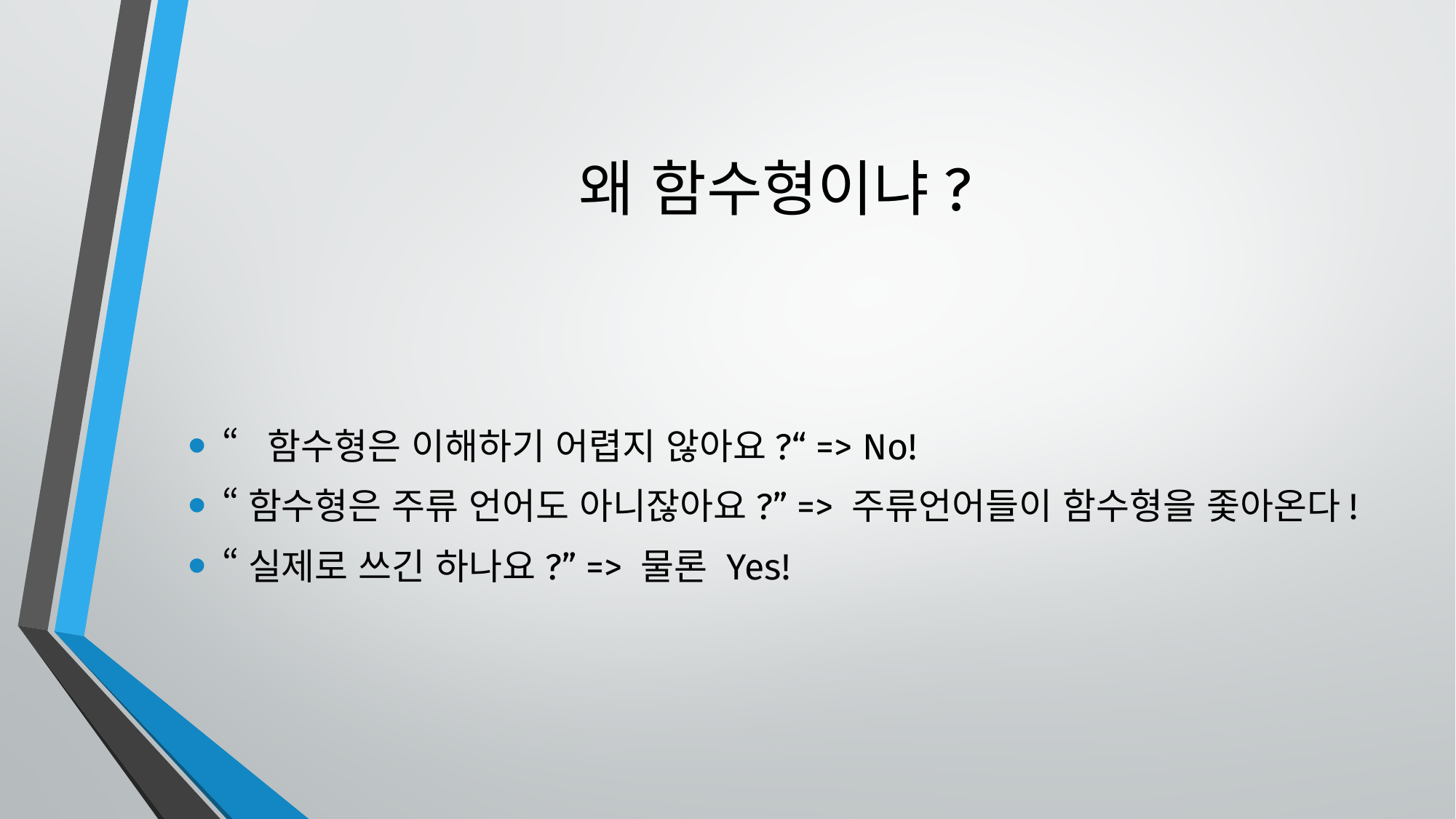

# 왜 함수형이냐?
“함수형은 이해하기 어렵지 않아요?“ => No!
“함수형은 주류 언어도 아니잖아요?” => 주류언어들이 함수형을 좇아온다!
“실제로 쓰긴 하나요?” => 물론 Yes!